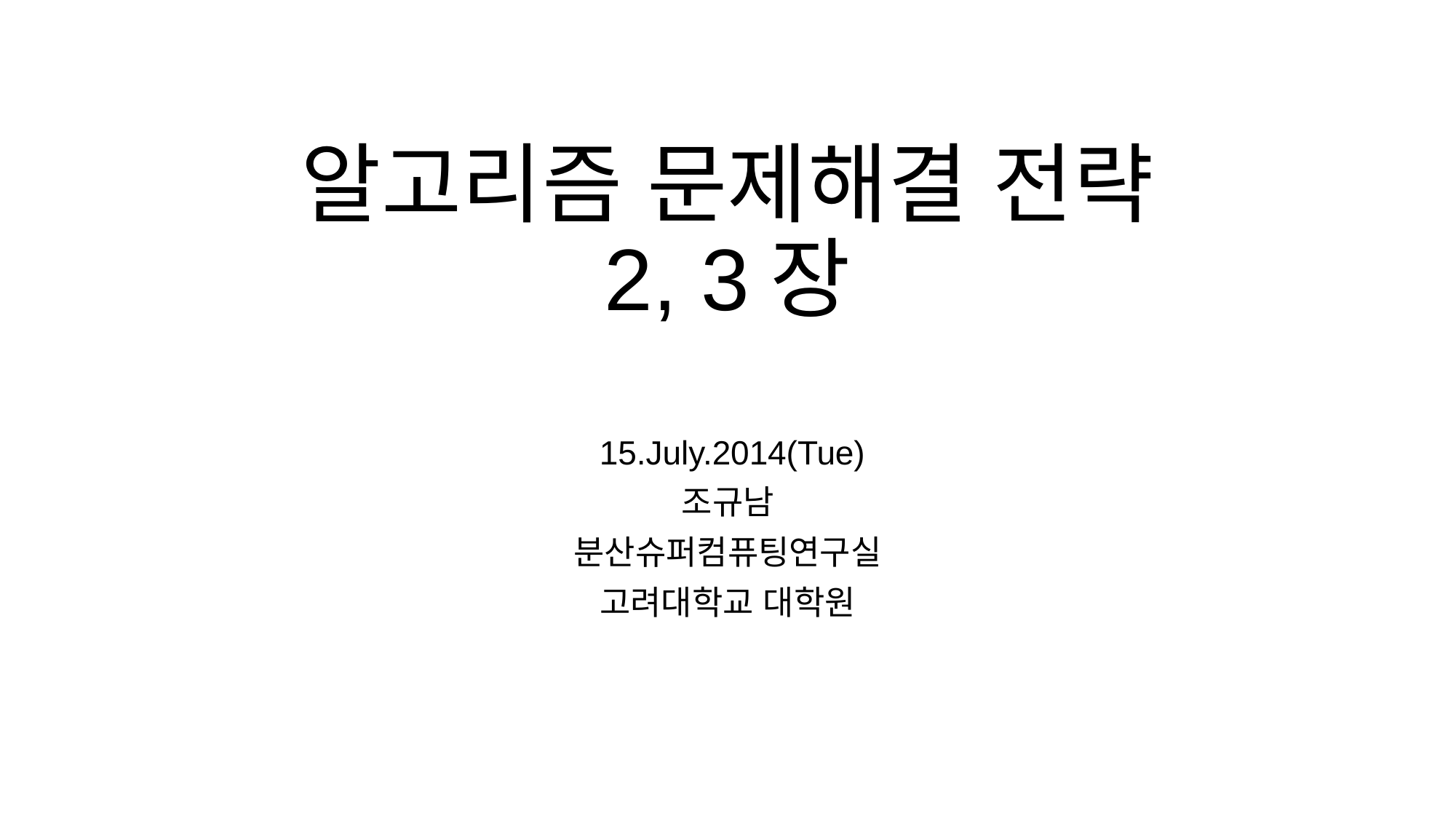

# 알고리즘 문제해결 전략 2, 3장
 15.July.2014(Tue)
조규남
분산슈퍼컴퓨팅연구실
고려대학교 대학원